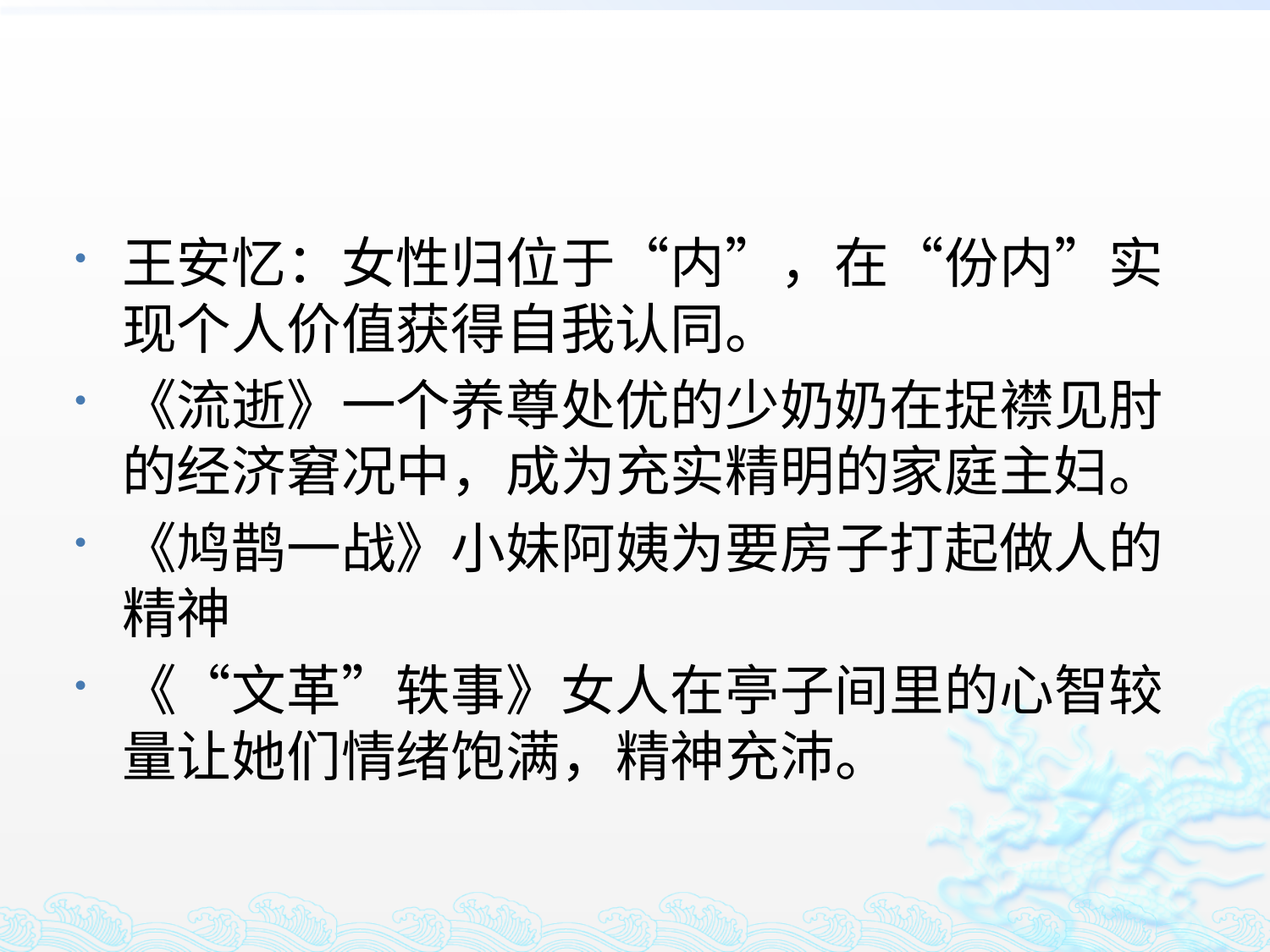

#
王安忆：女性归位于“内”，在“份内”实现个人价值获得自我认同。
《流逝》一个养尊处优的少奶奶在捉襟见肘的经济窘况中，成为充实精明的家庭主妇。
《鸠鹊一战》小妹阿姨为要房子打起做人的精神
《“文革”轶事》女人在亭子间里的心智较量让她们情绪饱满，精神充沛。